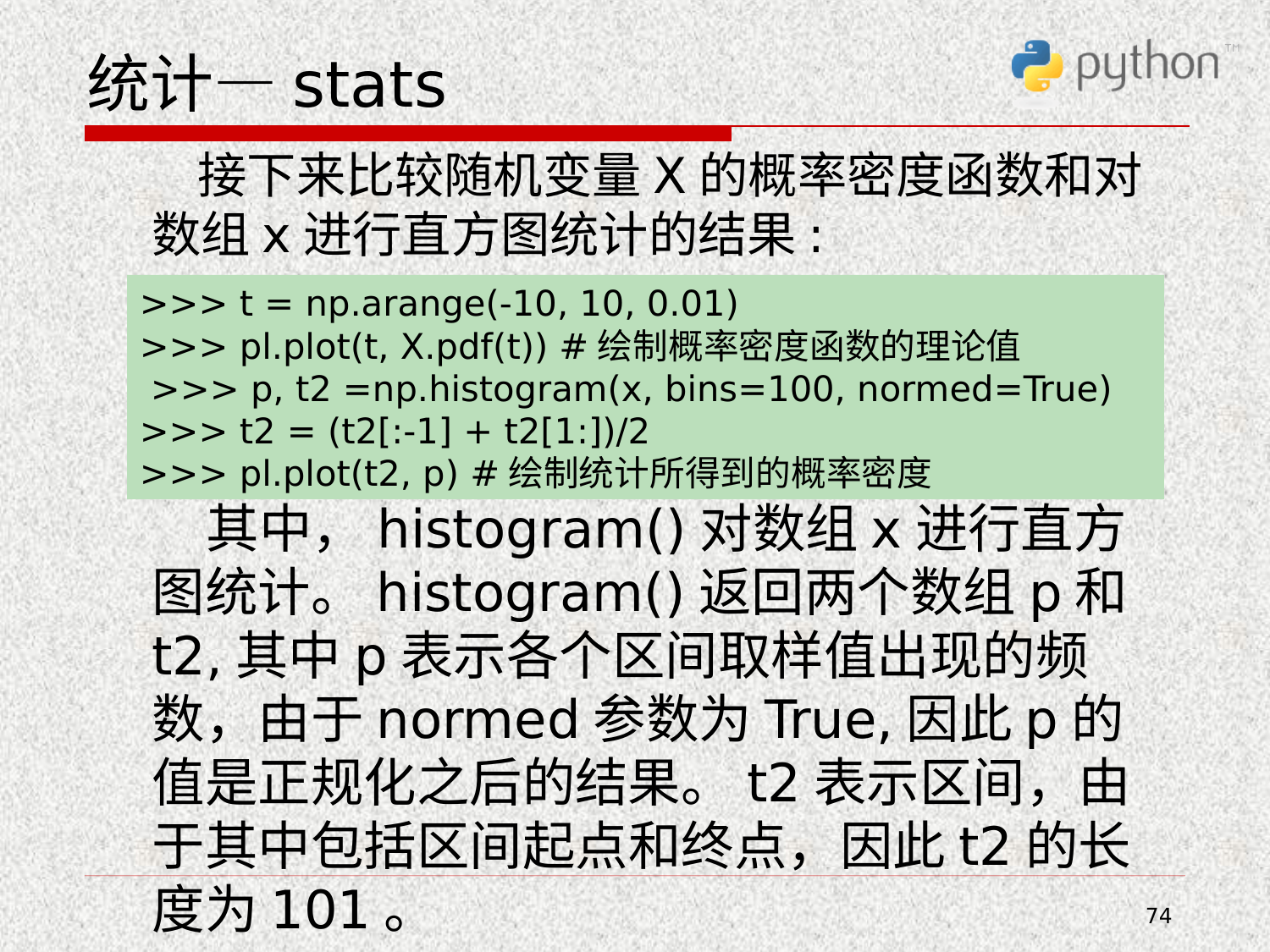

# 统计—stats
         接下来比较随机变量X的概率密度函数和对数组x进行直方图统计的结果:

         其中，histogram()对数组x进行直方图统计。histogram()返回两个数组p和t2,其中p表示各个区间取样值出现的频数，由于normed参数为True,因此p的值是正规化之后的结果。t2表示区间，由于其中包括区间起点和终点，因此t2的长度为101。
>>> t = np.arange(-10, 10, 0.01)
>>> pl.plot(t, X.pdf(t)) #绘制概率密度函数的理论值
 >>> p, t2 =np.histogram(x, bins=100, normed=True)
>>> t2 = (t2[:-1] + t2[1:])/2
>>> pl.plot(t2, p) #绘制统计所得到的概率密度
74